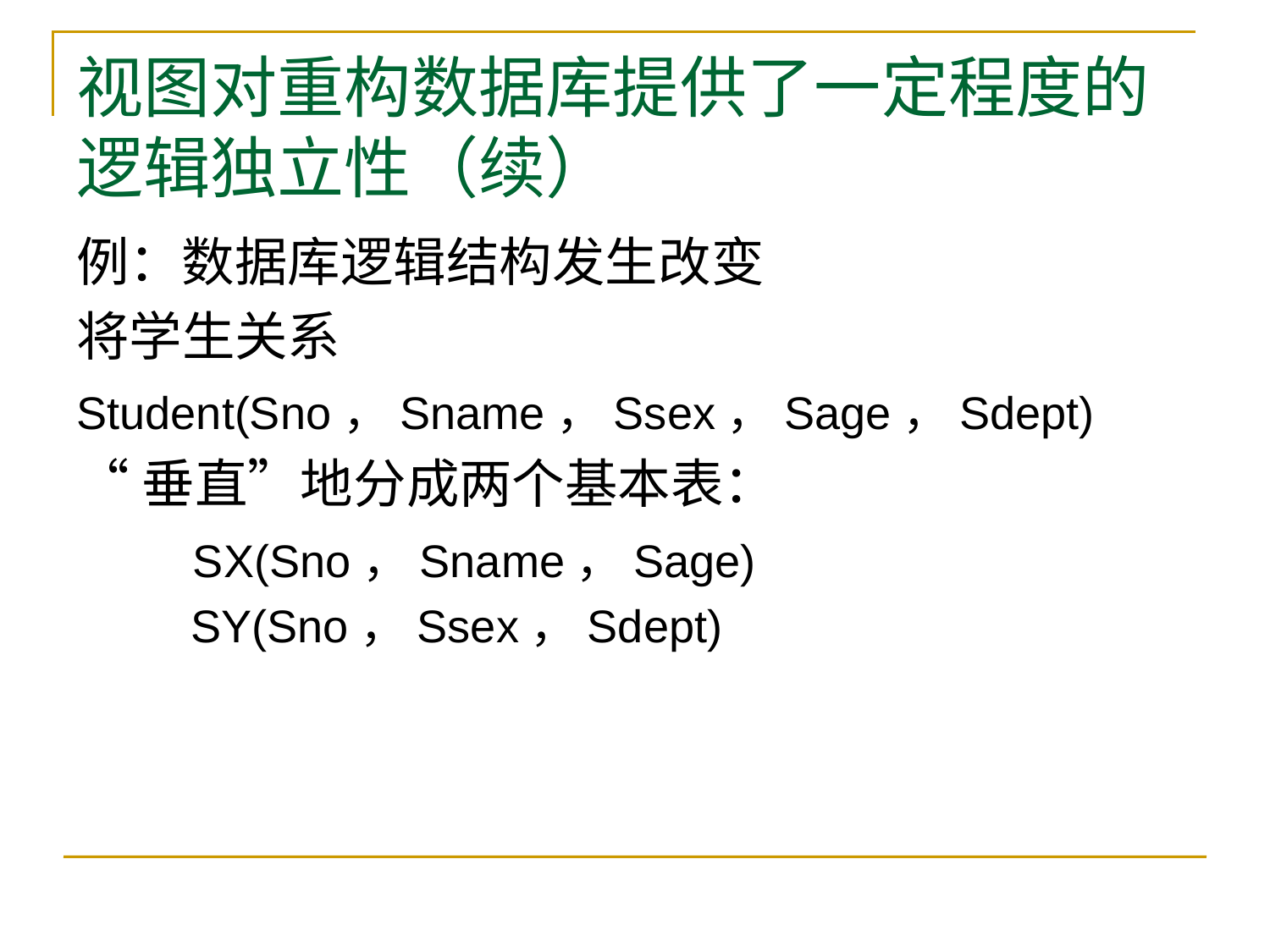

# 视图对重构数据库提供了一定程度的逻辑独立性（续）
例：数据库逻辑结构发生改变
将学生关系
Student(Sno，Sname，Ssex，Sage，Sdept)
“垂直”地分成两个基本表：
        SX(Sno，Sname，Sage)
         SY(Sno，Ssex，Sdept)